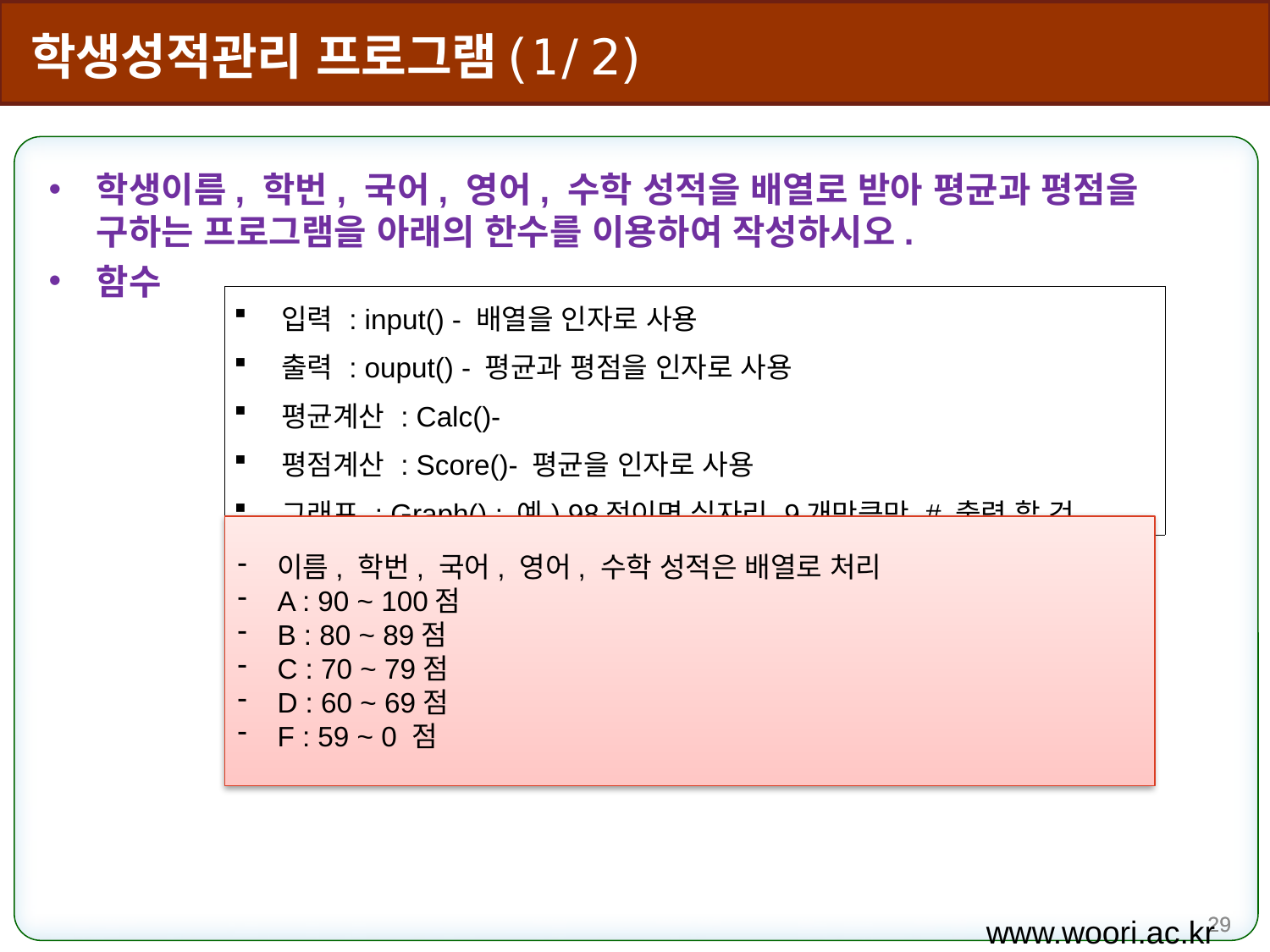

# 학생성적관리 프로그램(1/2)
학생이름, 학번, 국어, 영어, 수학 성적을 배열로 받아 평균과 평점을 구하는 프로그램을 아래의 한수를 이용하여 작성하시오.
함수

| 입력 : input() - 배열을 인자로 사용 출력 : ouput() - 평균과 평점을 인자로 사용 평균계산 : Calc()- 평점계산 : Score()- 평균을 인자로 사용 그래프 : Graph() : 예) 98점이면 십자리 9개만큼만 # 출력 할 것 |
| --- |
이름, 학번, 국어, 영어, 수학 성적은 배열로 처리
A : 90 ~ 100점
B : 80 ~ 89점
C : 70 ~ 79점
D : 60 ~ 69점
F : 59 ~ 0 점
www.woori.ac.kr
29